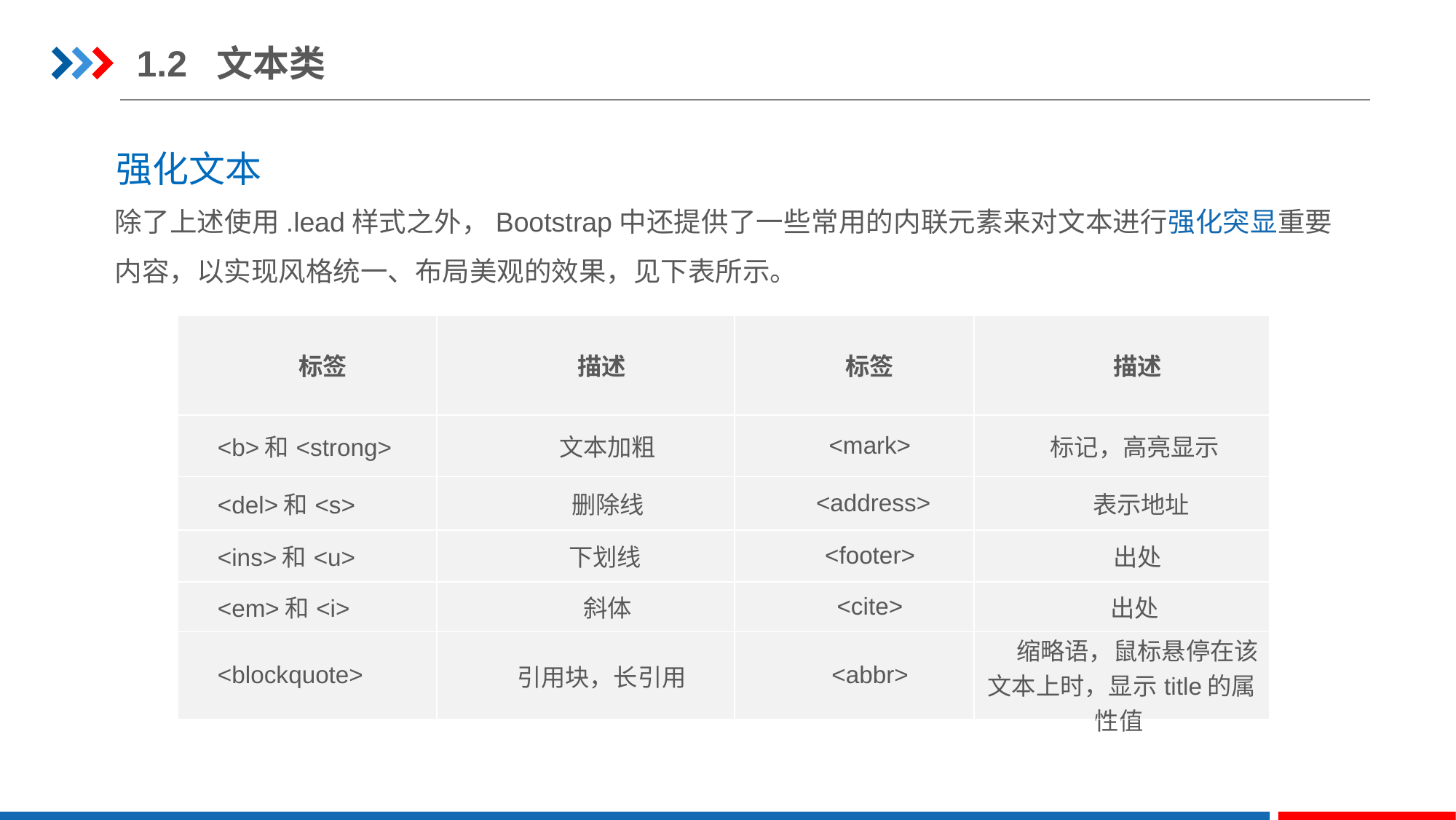

1.2  文本类
强化文本
除了上述使用.lead样式之外，Bootstrap中还提供了一些常用的内联元素来对文本进行强化突显重要内容，以实现风格统一、布局美观的效果，见下表所示。
| 标签 | 描述 | 标签 | 描述 |
| --- | --- | --- | --- |
| <b>和<strong> | 文本加粗 | <mark> | 标记，高亮显示 |
| <del>和<s> | 删除线 | <address> | 表示地址 |
| <ins>和<u> | 下划线 | <footer> | 出处 |
| <em>和<i> | 斜体 | <cite> | 出处 |
| <blockquote> | 引用块，长引用 | <abbr> | 缩略语，鼠标悬停在该文本上时，显示title的属性值 |